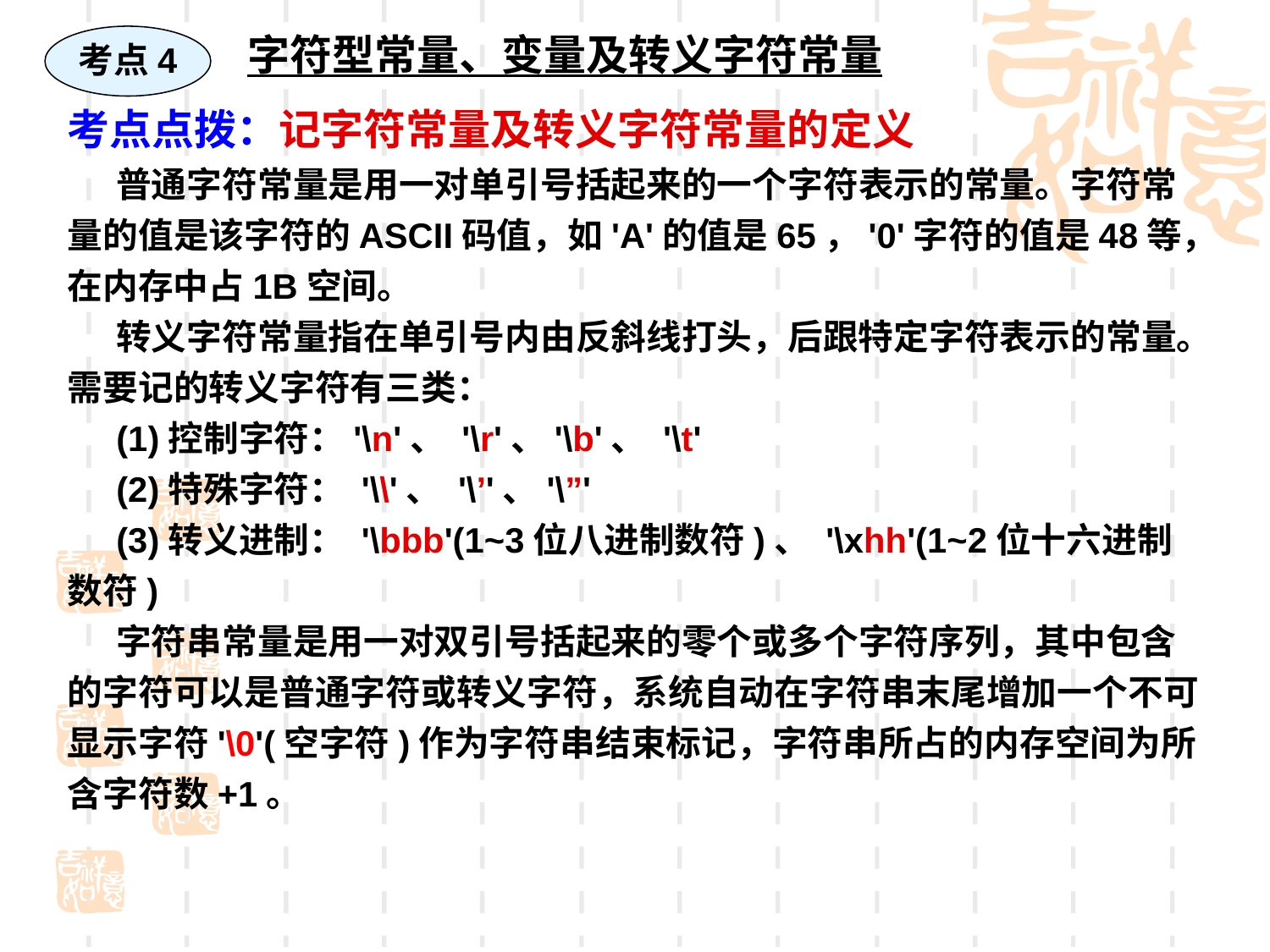

考点4
字符型常量、变量及转义字符常量
考点点拨：记字符常量及转义字符常量的定义
     普通字符常量是用一对单引号括起来的一个字符表示的常量。字符常量的值是该字符的ASCII码值，如'A'的值是65，'0'字符的值是48等，在内存中占1B空间。
     转义字符常量指在单引号内由反斜线打头，后跟特定字符表示的常量。需要记的转义字符有三类：
     (1)控制字符：'\n'、 '\r'、'\b'、 '\t'
     (2)特殊字符： '\\'、 '\’'、'\”'
     (3)转义进制： '\bbb'(1~3位八进制数符)、 '\xhh'(1~2位十六进制数符)
     字符串常量是用一对双引号括起来的零个或多个字符序列，其中包含的字符可以是普通字符或转义字符，系统自动在字符串末尾增加一个不可显示字符'\0'(空字符)作为字符串结束标记，字符串所占的内存空间为所含字符数+1。